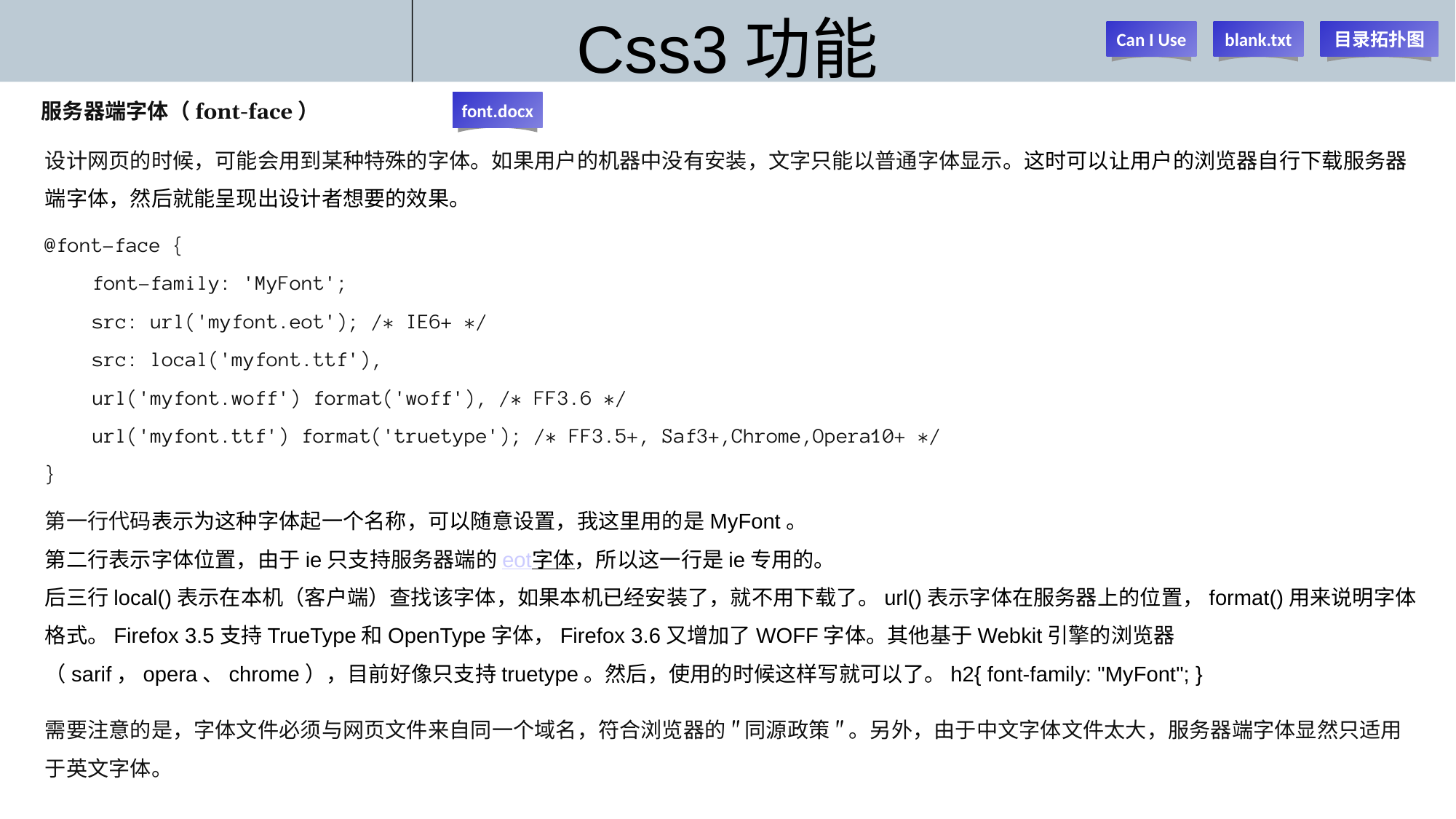

# Css3功能
Can I Use

blank.txt

目录拓扑图

服务器端字体（font-face）
font.docx

设计网页的时候，可能会用到某种特殊的字体。如果用户的机器中没有安装，文字只能以普通字体显示。这时可以让用户的浏览器自行下载服务器端字体，然后就能呈现出设计者想要的效果。
@font-face {
　　font-family: 'MyFont';
　　src: url('myfont.eot'); /* IE6+ */
　　src: local('myfont.ttf'),
　　url('myfont.woff') format('woff'), /* FF3.6 */
　　url('myfont.ttf') format('truetype'); /* FF3.5+, Saf3+,Chrome,Opera10+ */
}
第一行代码表示为这种字体起一个名称，可以随意设置，我这里用的是MyFont。
第二行表示字体位置，由于ie只支持服务器端的eot字体，所以这一行是ie专用的。
后三行local()表示在本机（客户端）查找该字体，如果本机已经安装了，就不用下载了。url()表示字体在服务器上的位置，format()用来说明字体格式。Firefox 3.5支持TrueType和OpenType字体，Firefox 3.6又增加了WOFF字体。其他基于Webkit引擎的浏览器（sarif，opera、chrome），目前好像只支持truetype。然后，使用的时候这样写就可以了。h2{ font-family: "MyFont"; }
需要注意的是，字体文件必须与网页文件来自同一个域名，符合浏览器的"同源政策"。另外，由于中文字体文件太大，服务器端字体显然只适用于英文字体。